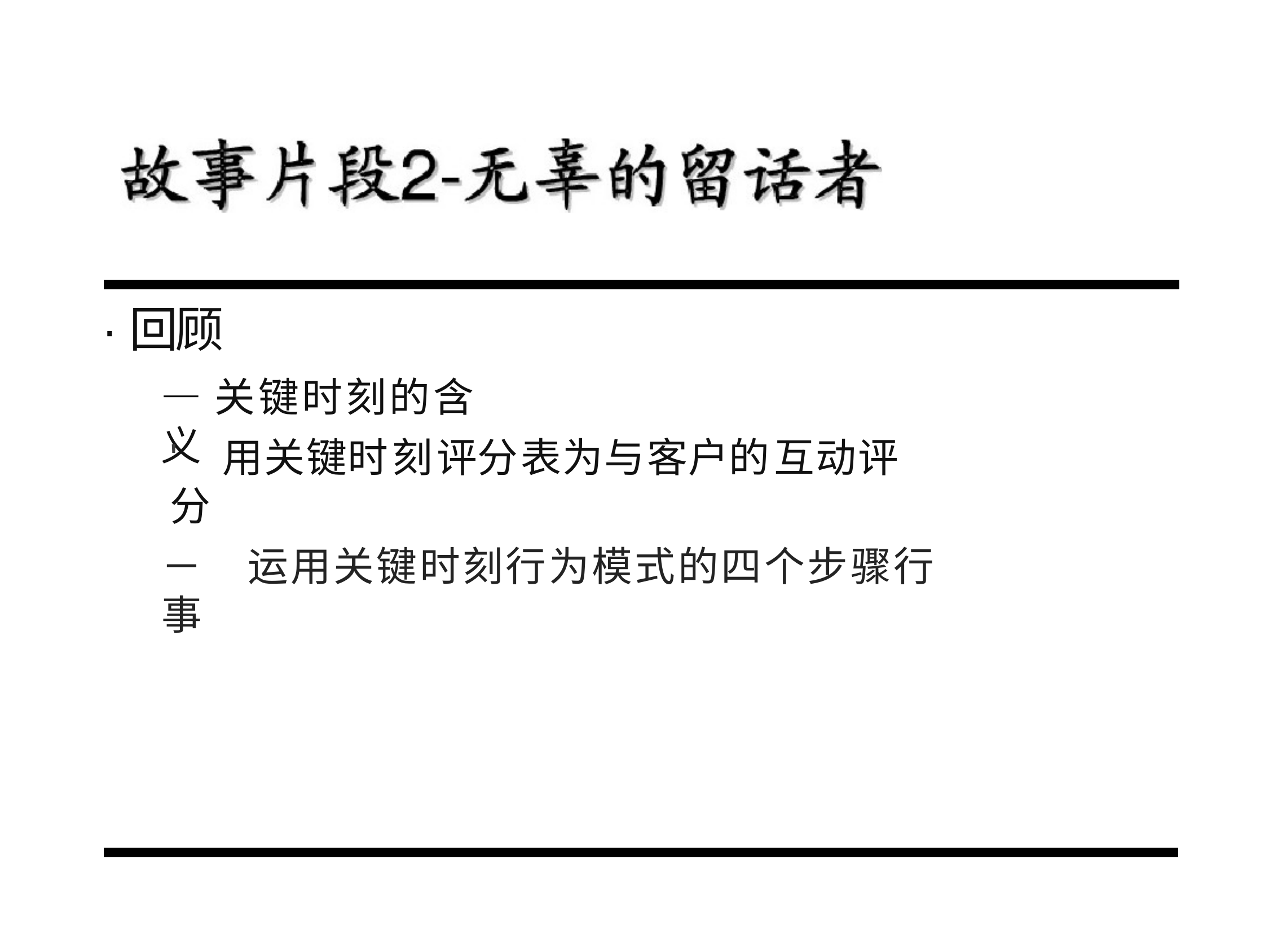

·回顾
# —关键时刻的含义
' 用关键时刻评分表为与客户的互动评分
－运用关键时刻行为模式的四个步骤行事